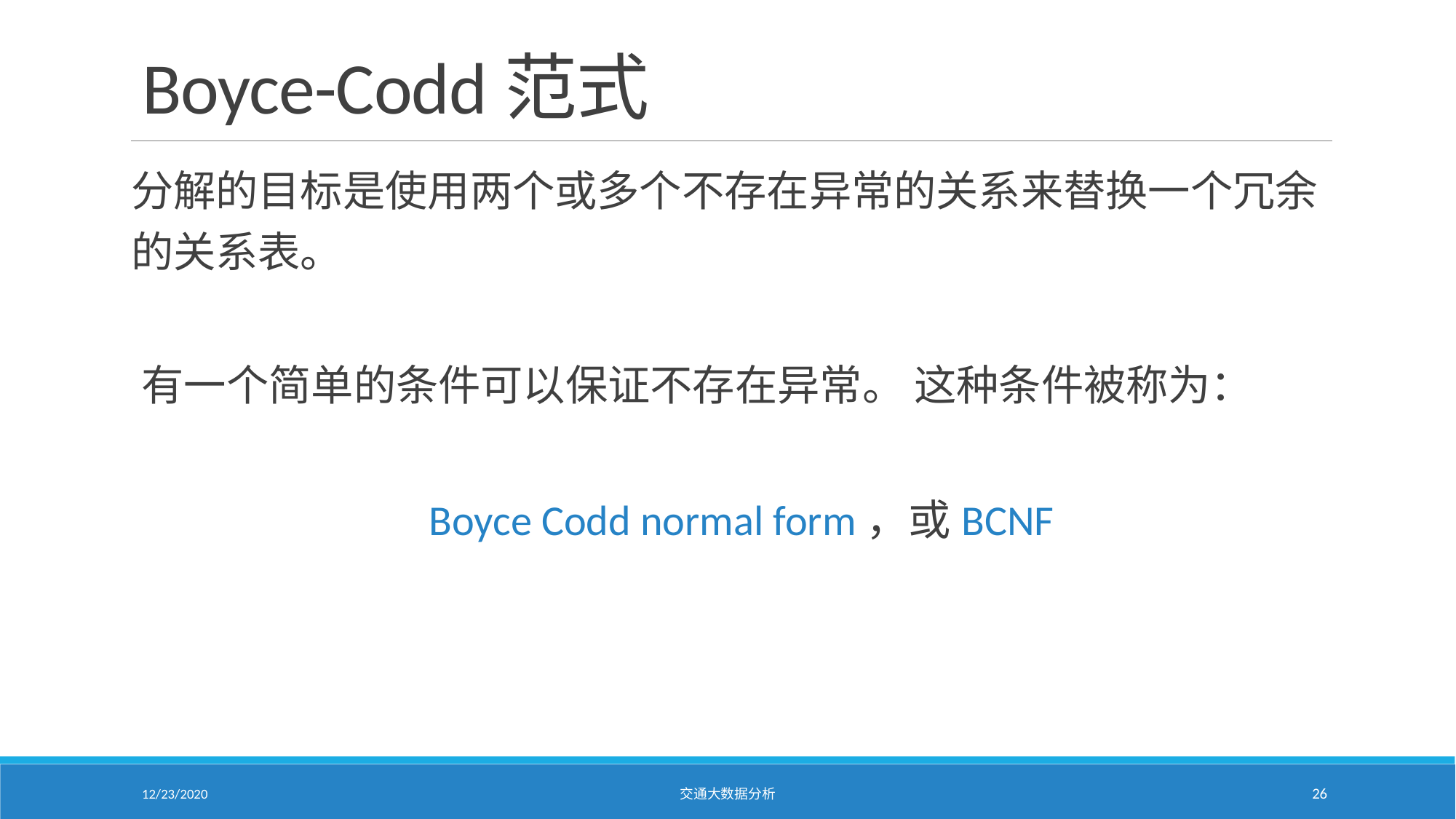

# Boyce-Codd范式
分解的目标是使用两个或多个不存在异常的关系来替换一个冗余的关系表。

有一个简单的条件可以保证不存在异常。 这种条件被称为：

 Boyce Codd normal form，或BCNF
12/23/2020
交通大数据分析
26